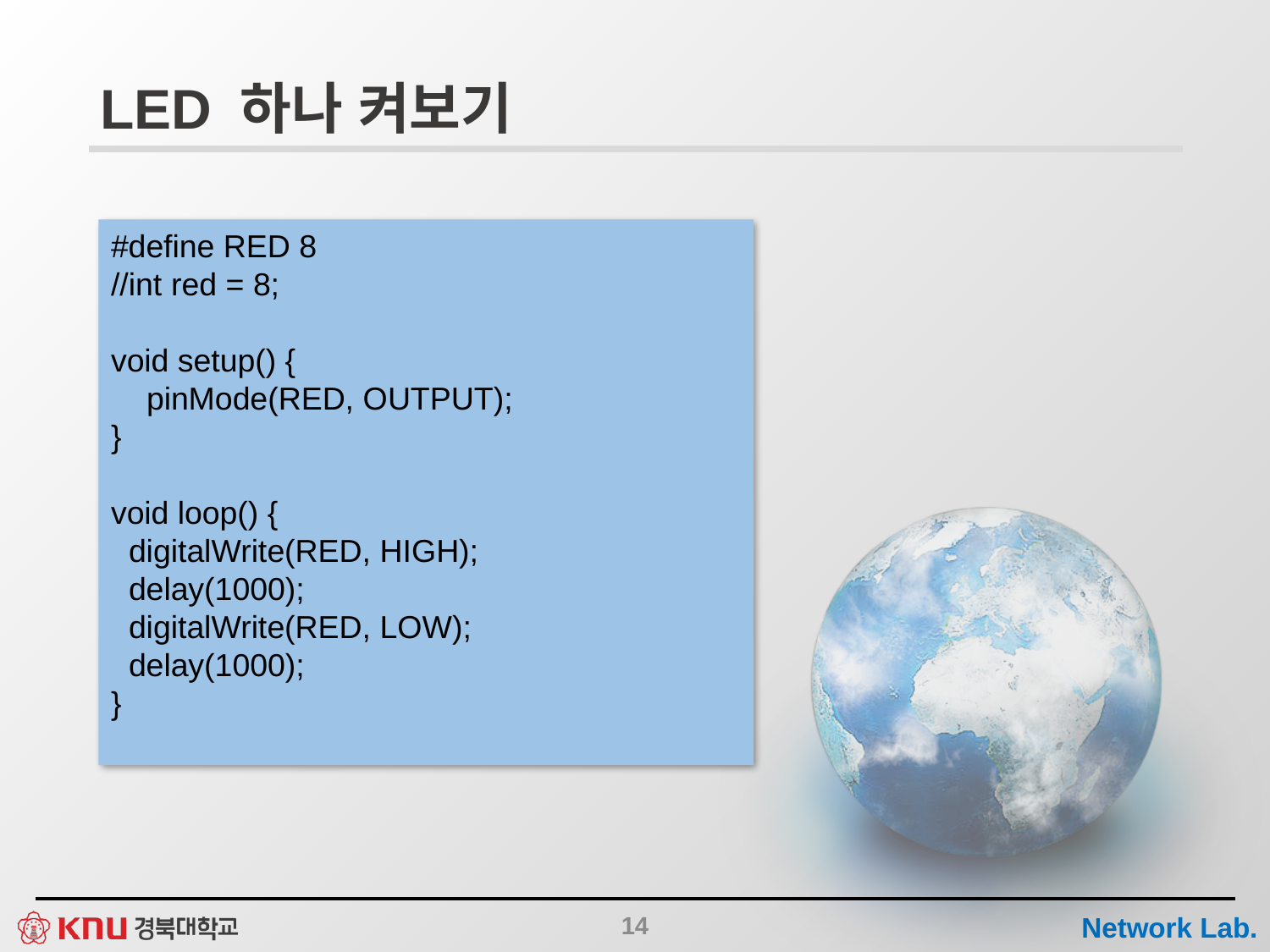

# LED 하나 켜보기
#define RED 8
//int red = 8;

void setup() {
    pinMode(RED, OUTPUT);
}

void loop() {
  digitalWrite(RED, HIGH);
  delay(1000);
  digitalWrite(RED, LOW);
  delay(1000);
}

14